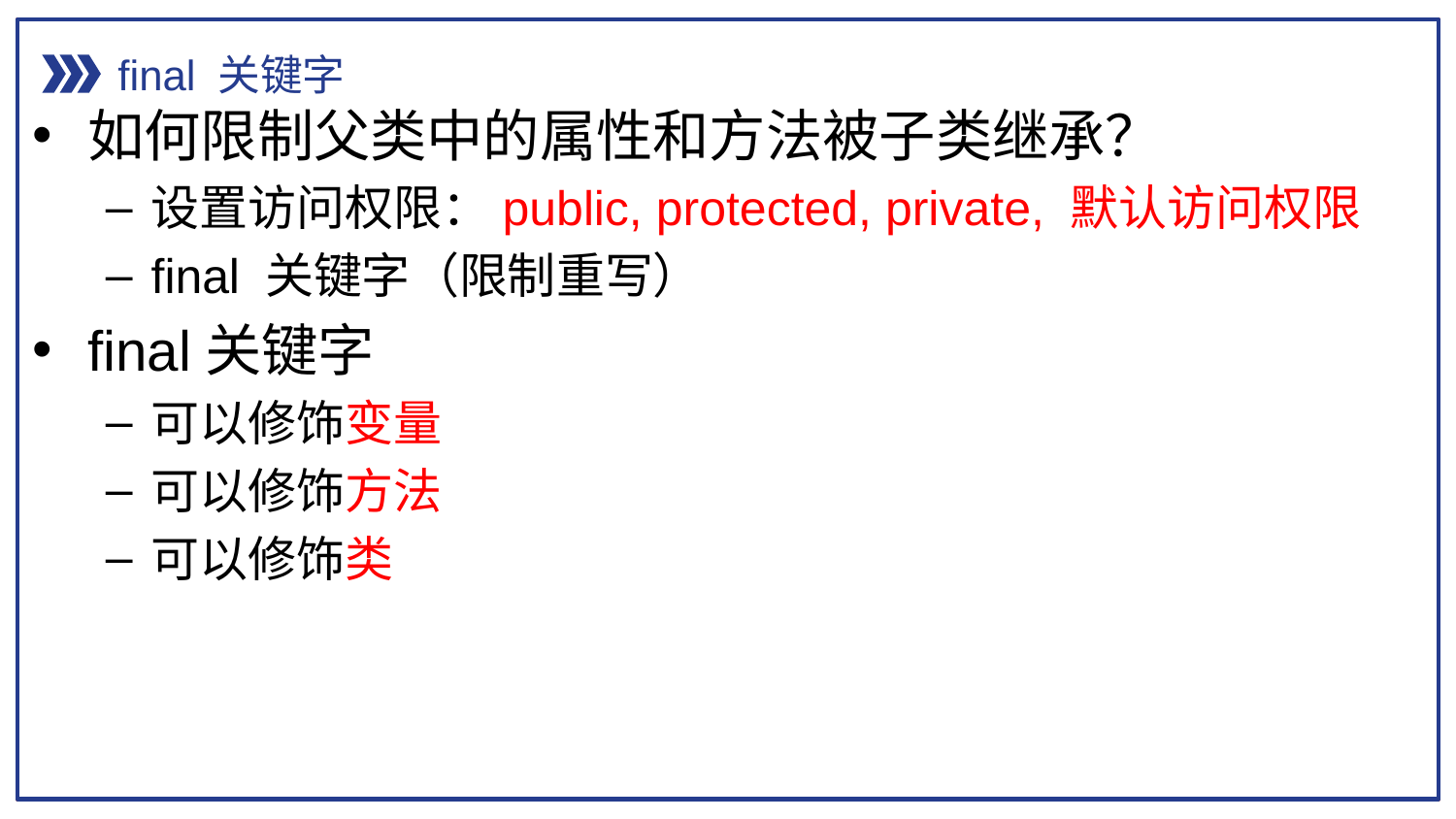

final 关键字

如何限制父类中的属性和方法被子类继承？
设置访问权限：public, protected, private, 默认访问权限
final 关键字（限制重写）
final关键字
可以修饰变量
可以修饰方法
可以修饰类